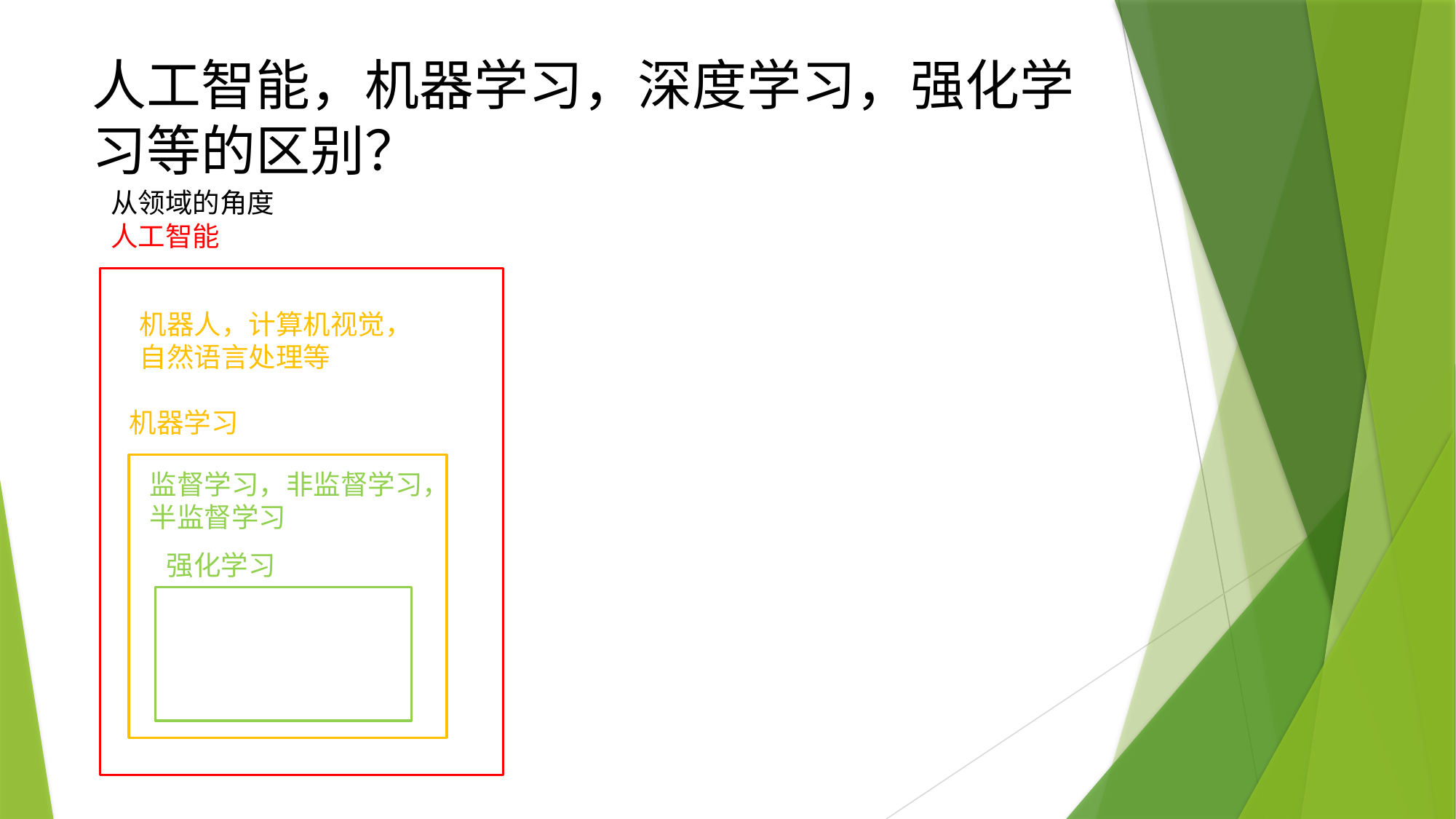

# 人工智能，机器学习，深度学习，强化学习等的区别？
从领域的角度
人工智能

机器人，计算机视觉，自然语言处理等
机器学习

监督学习，非监督学习，半监督学习
强化学习